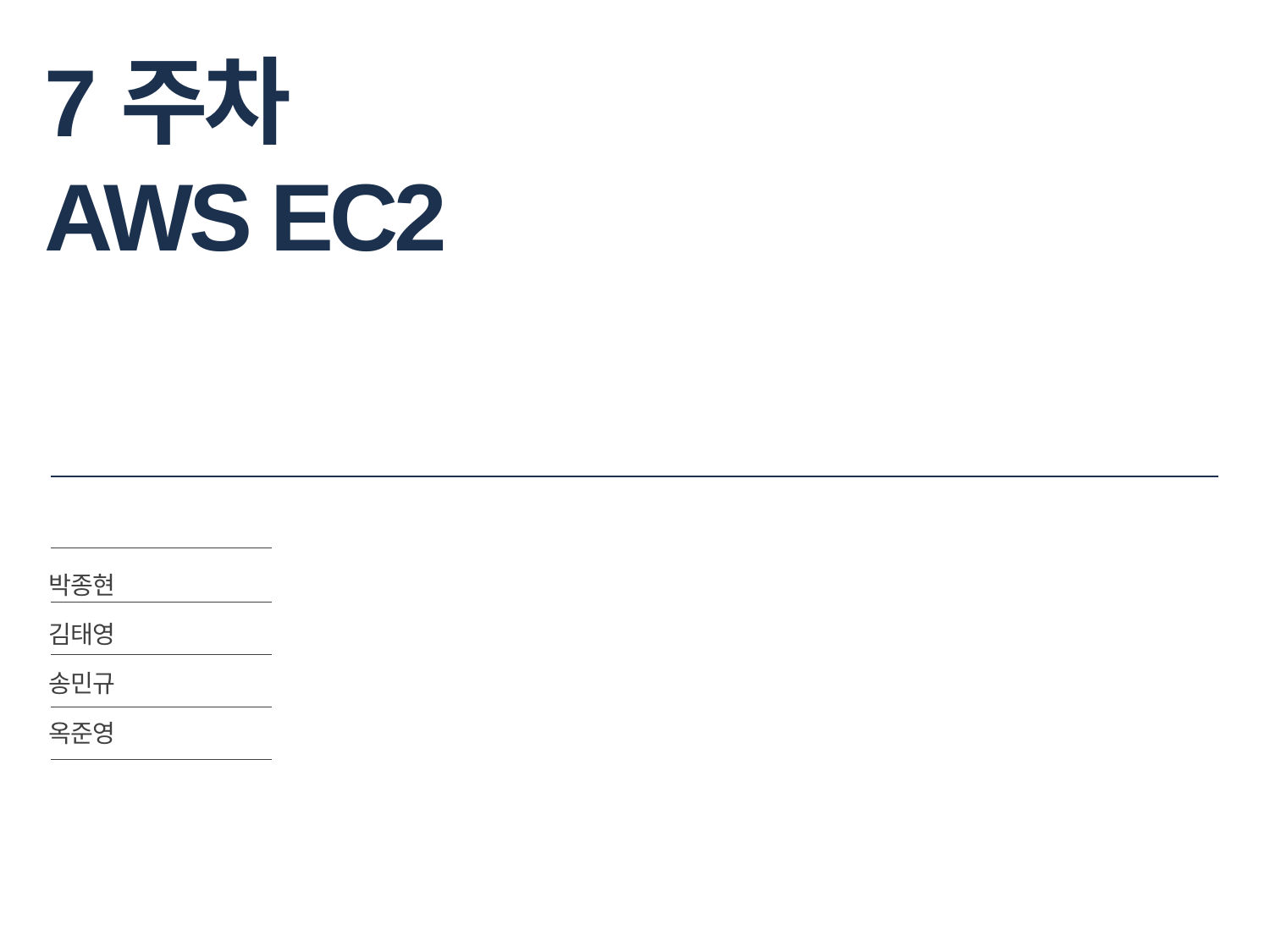

# 7주차 AWS EC2
박종현
김태영
송민규
옥준영